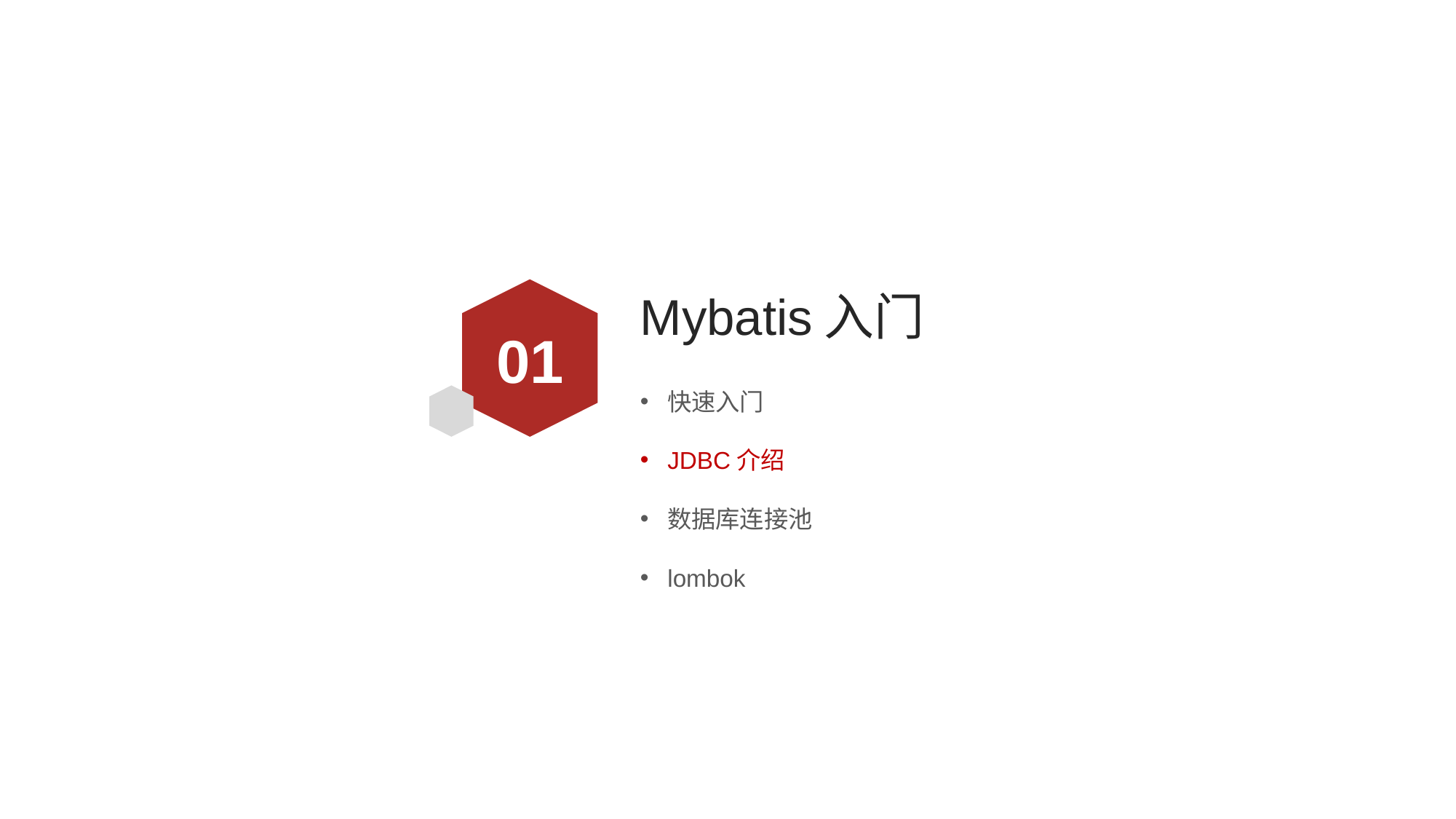

# Mybatis入门
01
快速入门
JDBC介绍
数据库连接池
lombok